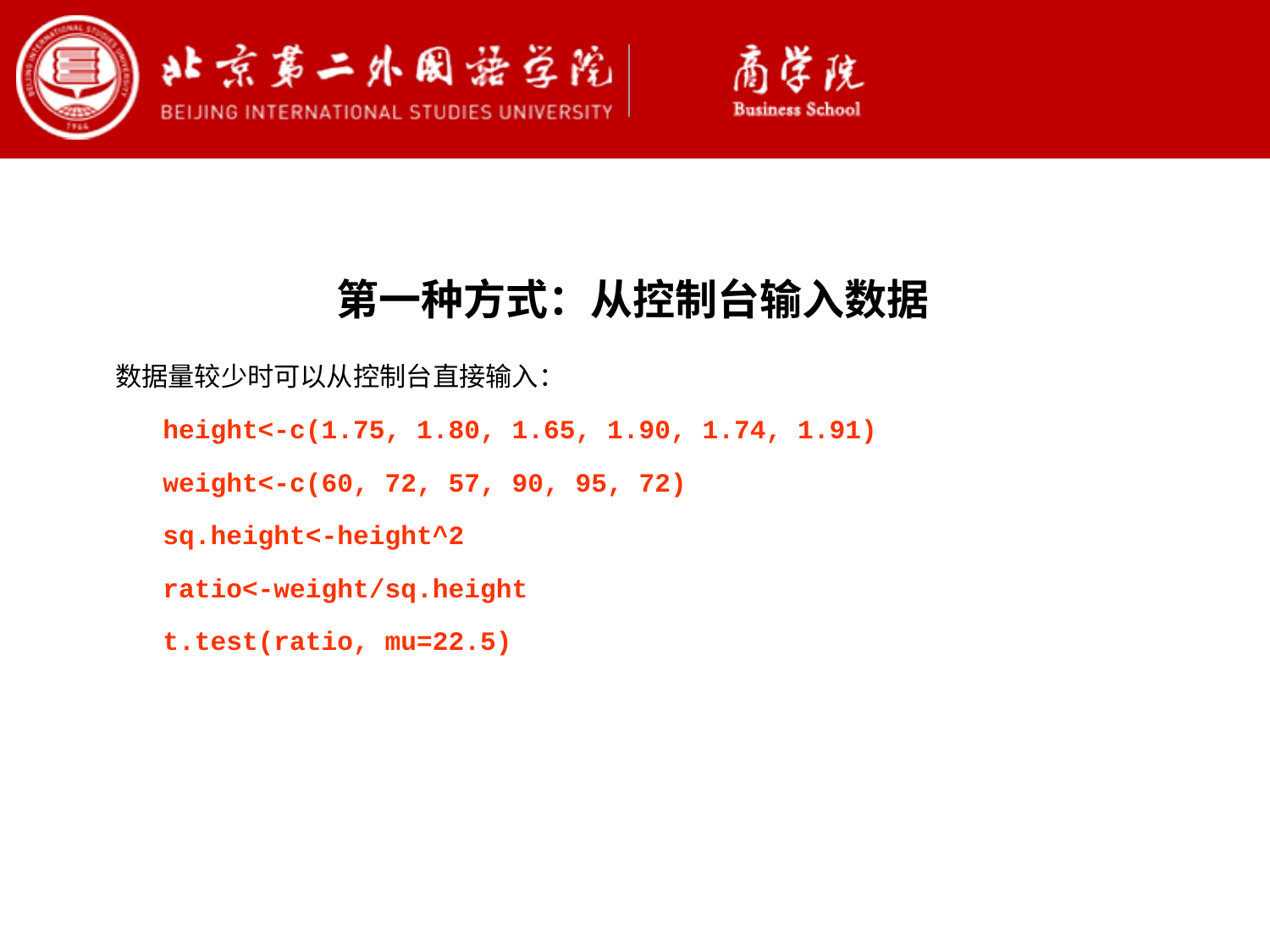

第一种方式：从控制台输入数据
数据量较少时可以从控制台直接输入：
   height<-c(1.75, 1.80, 1.65, 1.90, 1.74, 1.91)
   weight<-c(60, 72, 57, 90, 95, 72)
   sq.height<-height^2
   ratio<-weight/sq.height
   t.test(ratio, mu=22.5)